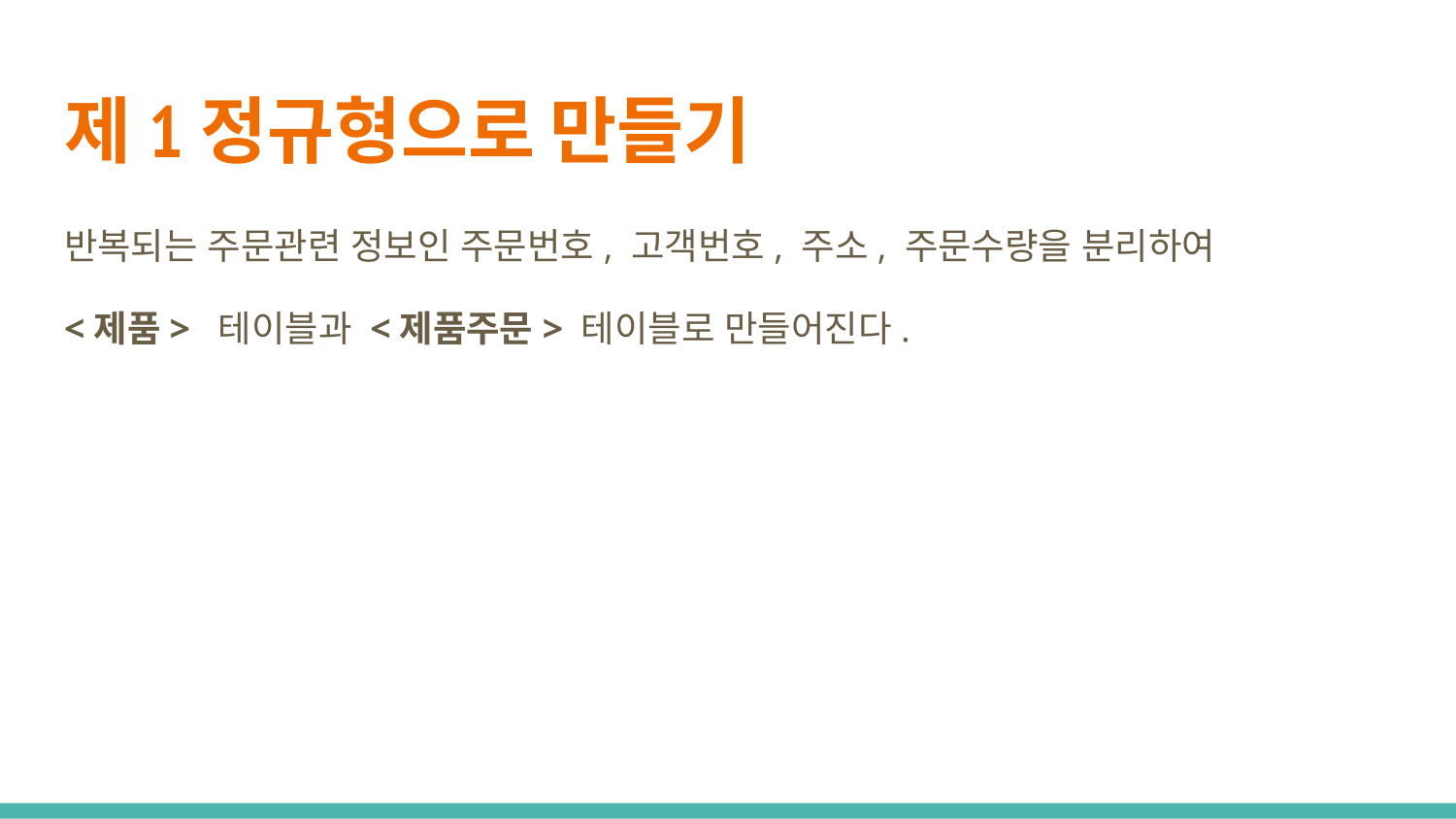

# 제1정규형으로 만들기
반복되는 주문관련 정보인 주문번호, 고객번호, 주소, 주문수량을 분리하여
<제품>  테이블과 <제품주문> 테이블로 만들어진다.